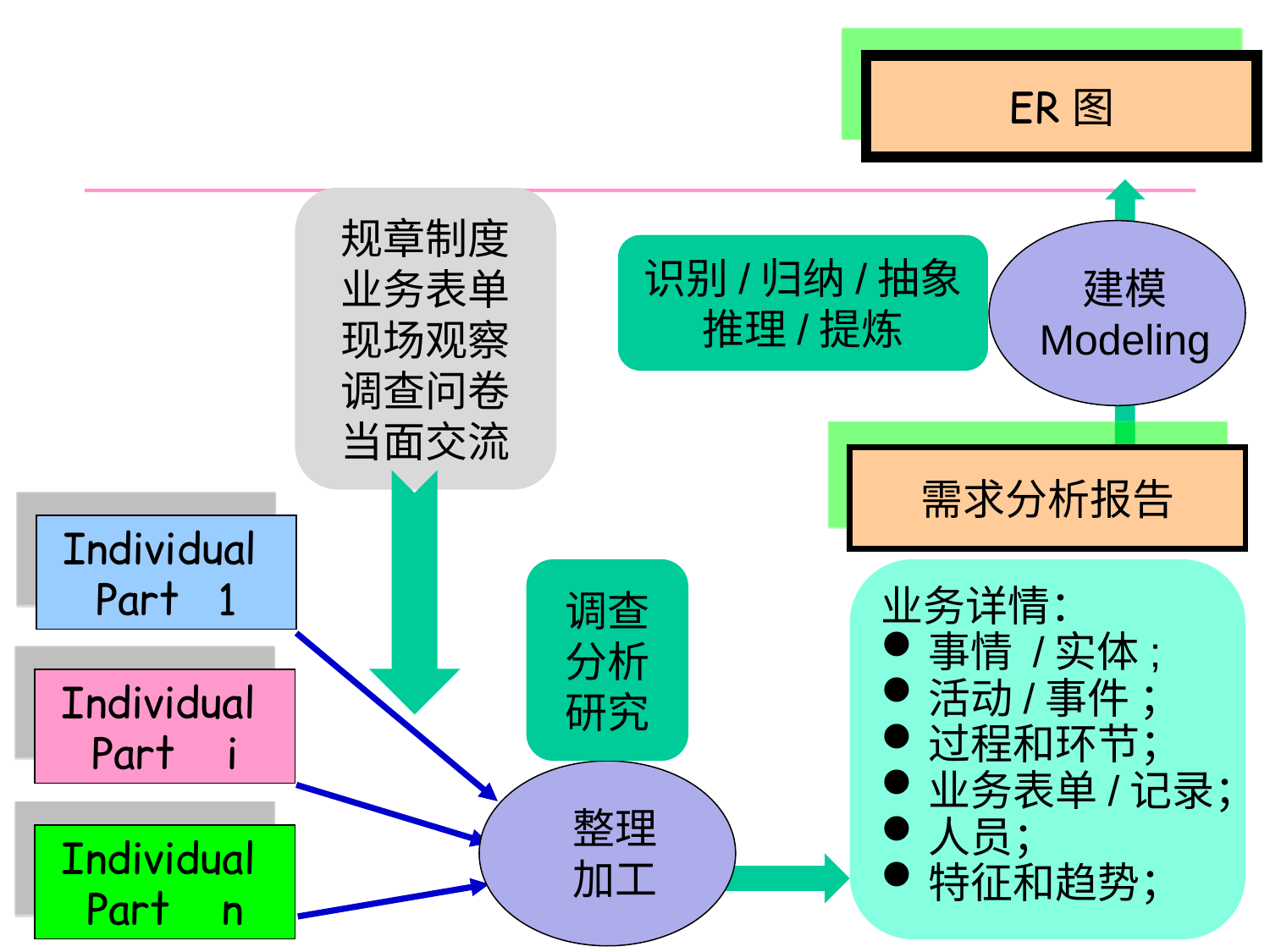

ER图

规章制度
业务表单
现场观察
调查问卷
当面交流

建模
Modeling
识别/归纳/抽象
推理/提炼
需求分析报告
Individual
Part   1

调查
分析
研究
业务详情：
事情 /实体;
活动/事件 ；
过程和环节；
业务表单/记录；
人员；
特征和趋势；

Individual
Part    i

整理
加工

Individual
Part    n